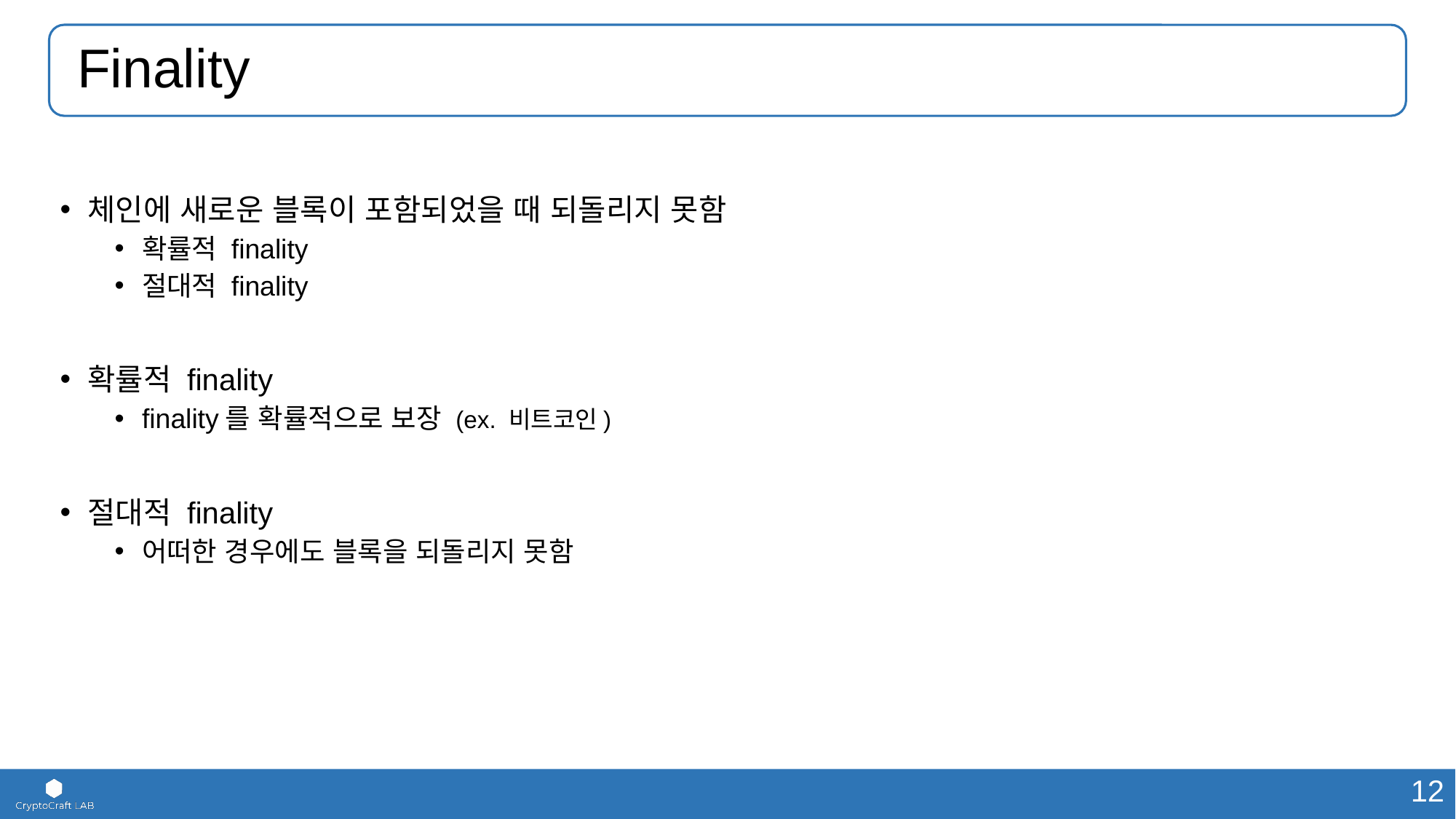

# Finality

체인에 새로운 블록이 포함되었을 때 되돌리지 못함
확률적 finality
절대적 finality

확률적 finality
finality를 확률적으로 보장 (ex. 비트코인)

절대적 finality
어떠한 경우에도 블록을 되돌리지 못함